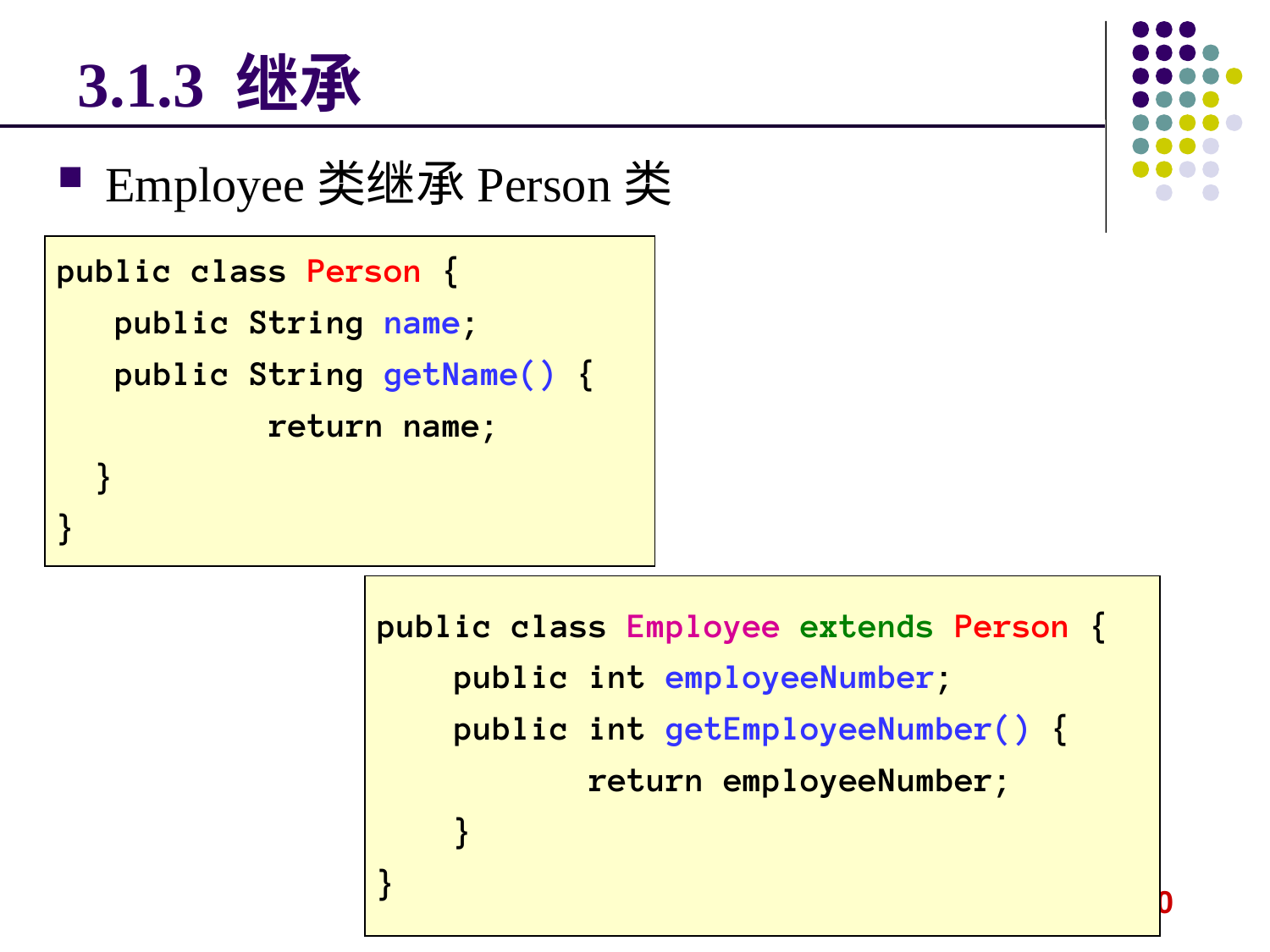

# 3.1.3 继承
Employee类继承Person类
public class Person {
   public String name;
   public String getName() {
           return name;
  }
}
public class Employee extends Person {
    public int employeeNumber;
    public int getEmployeeNumber() {
           return employeeNumber;
    }
}